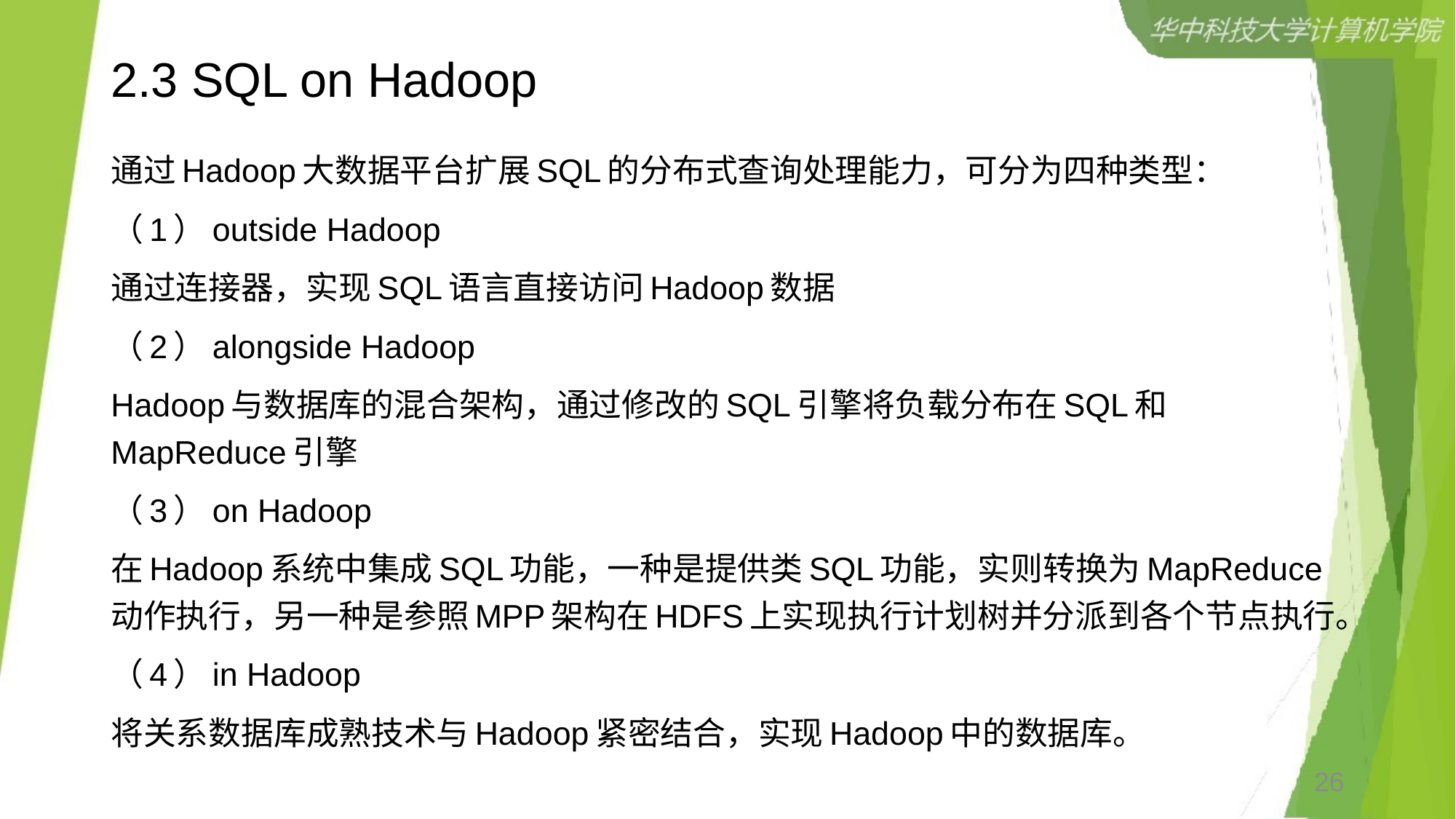

# 2.3 SQL on Hadoop
通过Hadoop大数据平台扩展SQL的分布式查询处理能力，可分为四种类型：
（1）outside Hadoop
通过连接器，实现SQL语言直接访问Hadoop数据
（2）alongside Hadoop
Hadoop与数据库的混合架构，通过修改的SQL引擎将负载分布在SQL和MapReduce引擎
（3）on Hadoop
在Hadoop系统中集成SQL功能，一种是提供类SQL功能，实则转换为MapReduce动作执行，另一种是参照MPP架构在HDFS上实现执行计划树并分派到各个节点执行。
（4）in Hadoop
将关系数据库成熟技术与Hadoop紧密结合，实现Hadoop中的数据库。

26